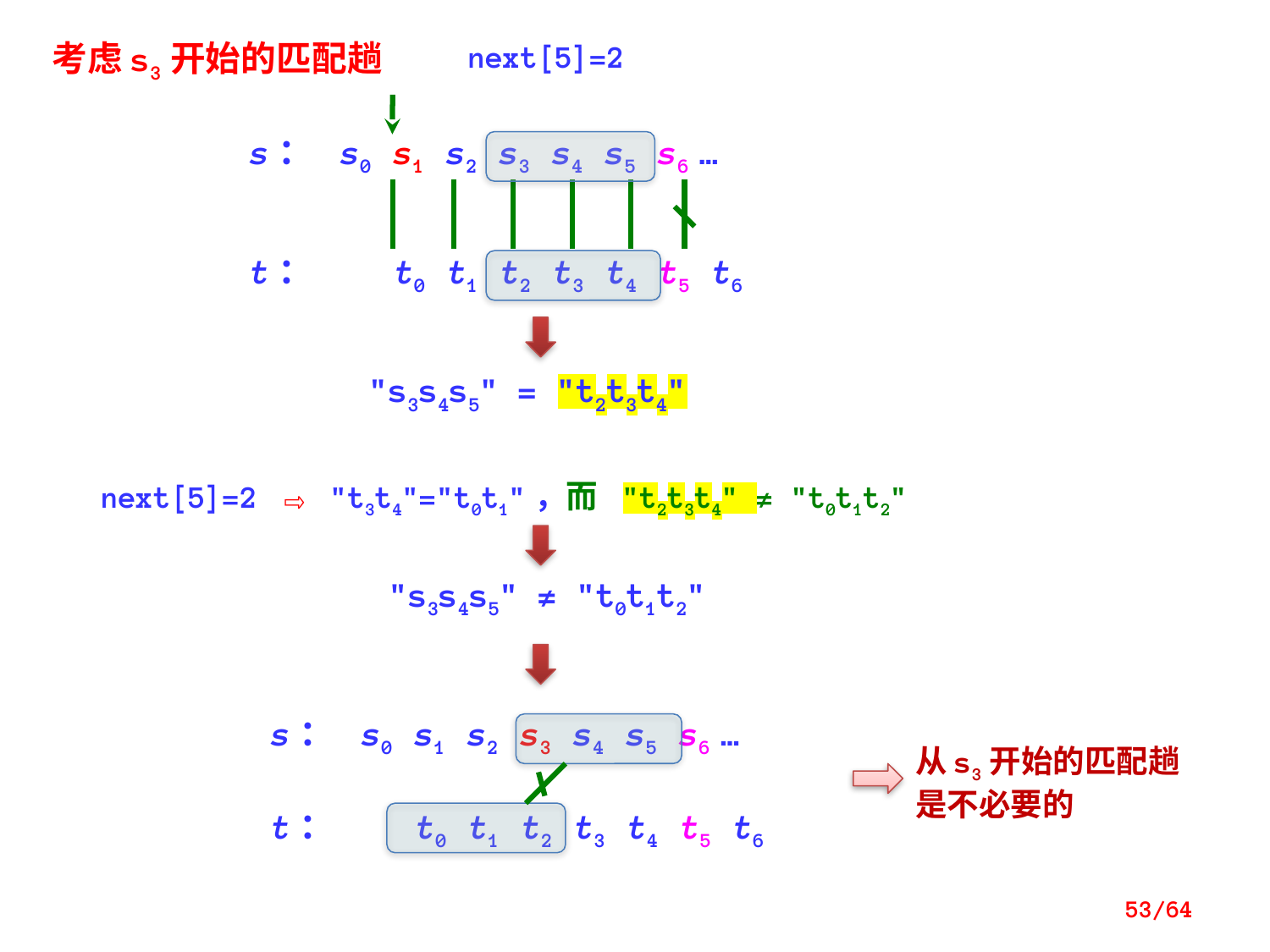

考虑s3开始的匹配趟
next[5]=2
s： s0  s1  s2  s3  s4  s5  s6 …

t：    t0  t1  t2  t3  t4  t5  t6

"s3s4s5" = "t2t3t4"
next[5]=2 ⇨ "t3t4"="t0t1"，而 "t2t3t4" ≠ "t0t1t2"

"s3s4s5" ≠ "t0t1t2"

s： s0  s1  s2  s3  s4  s5  s6 …

t：    t0  t1  t2  t3  t4  t5  t6

从s3开始的匹配趟是不必要的

53/64